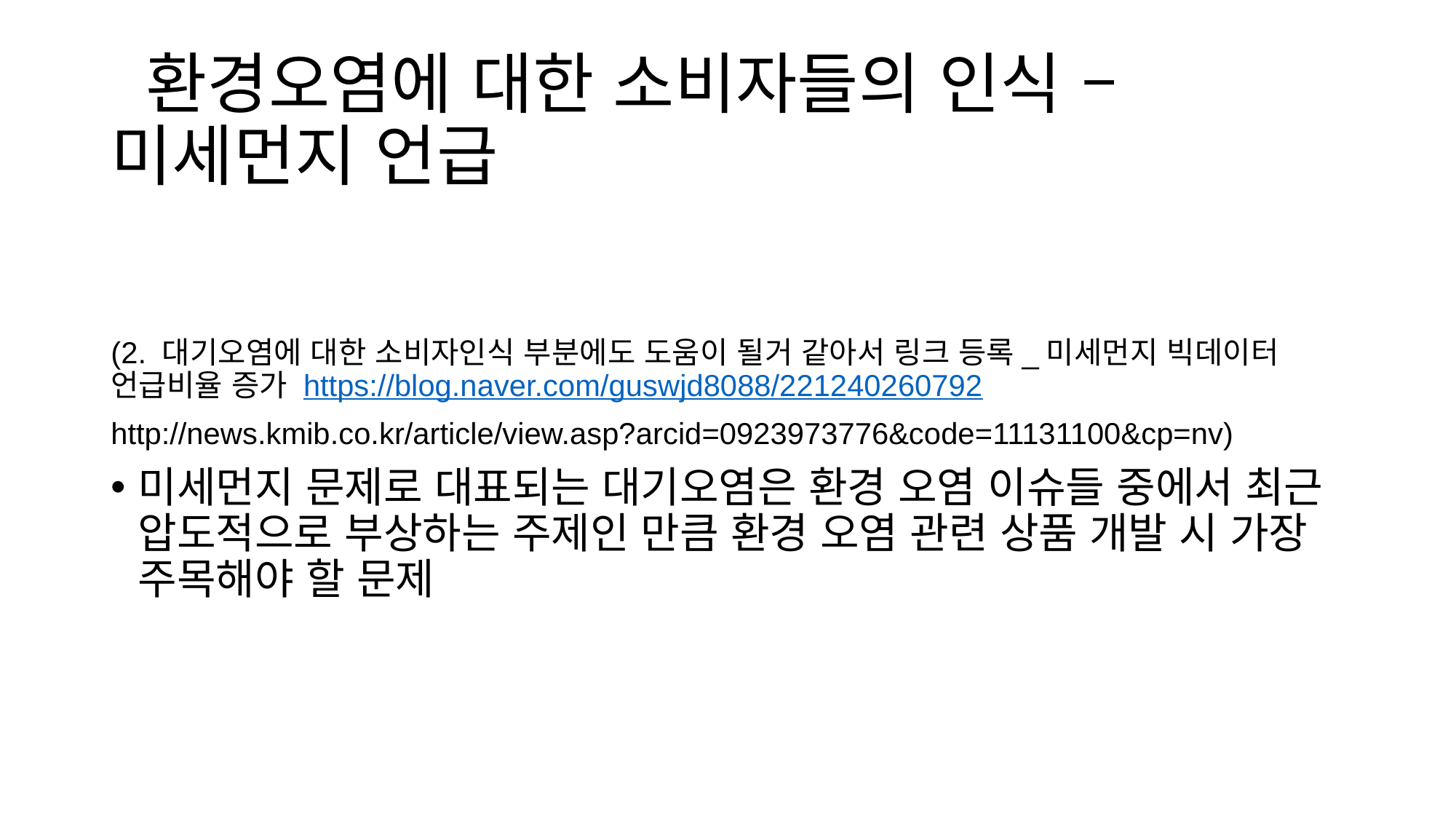

# 환경오염에 대한 소비자들의 인식 –미세먼지 언급

(2. 대기오염에 대한 소비자인식 부분에도 도움이 될거 같아서 링크 등록_미세먼지 빅데이터 언급비율 증가 https://blog.naver.com/guswjd8088/221240260792
http://news.kmib.co.kr/article/view.asp?arcid=0923973776&code=11131100&cp=nv)
미세먼지 문제로 대표되는 대기오염은 환경 오염 이슈들 중에서 최근 압도적으로 부상하는 주제인 만큼 환경 오염 관련 상품 개발 시 가장 주목해야 할 문제